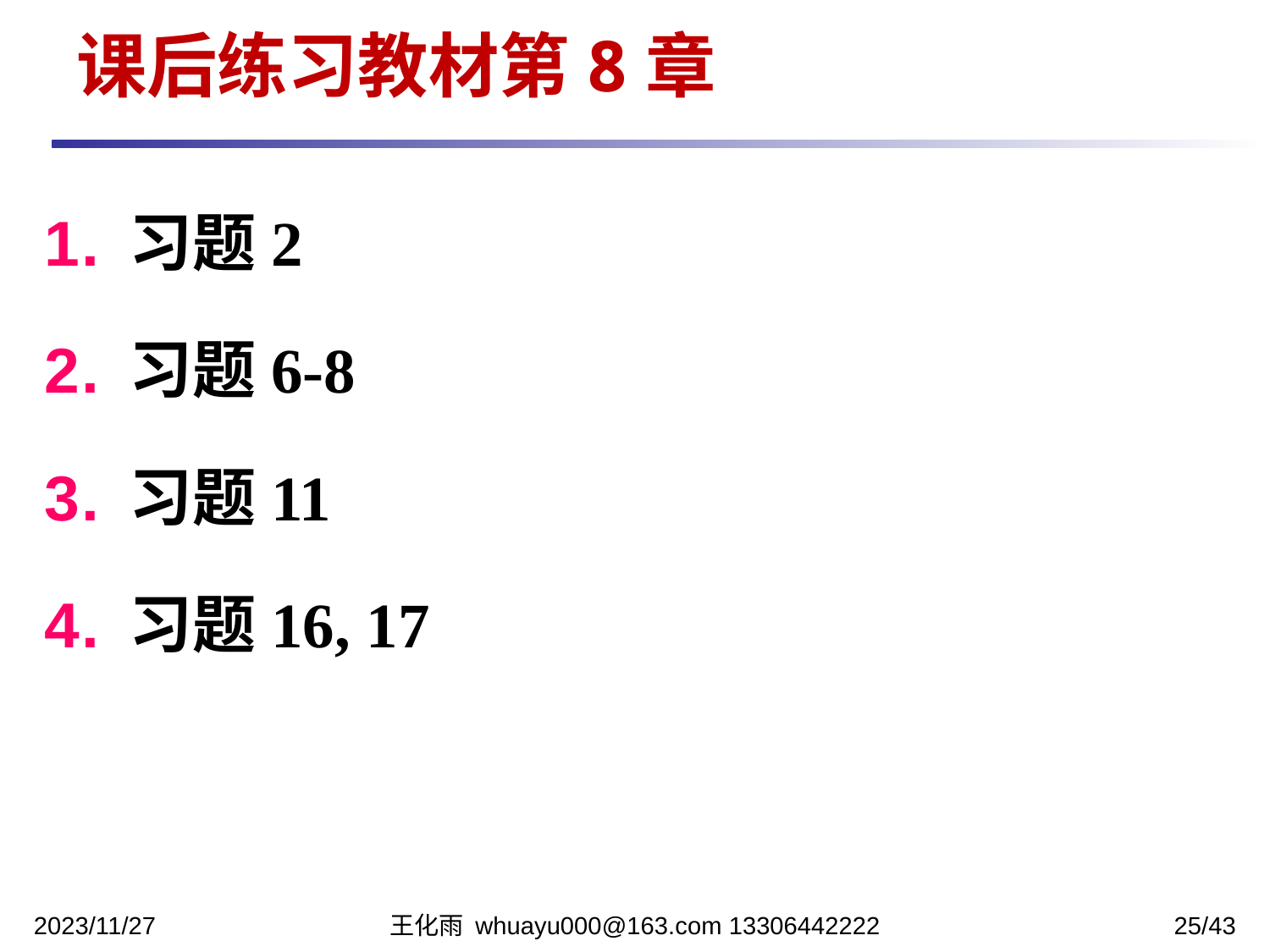

课后练习教材第8章
习题2
习题6-8
习题11
习题16, 17

2023/11/27
王化雨 whuayu000@163.com 13306442222
25/43